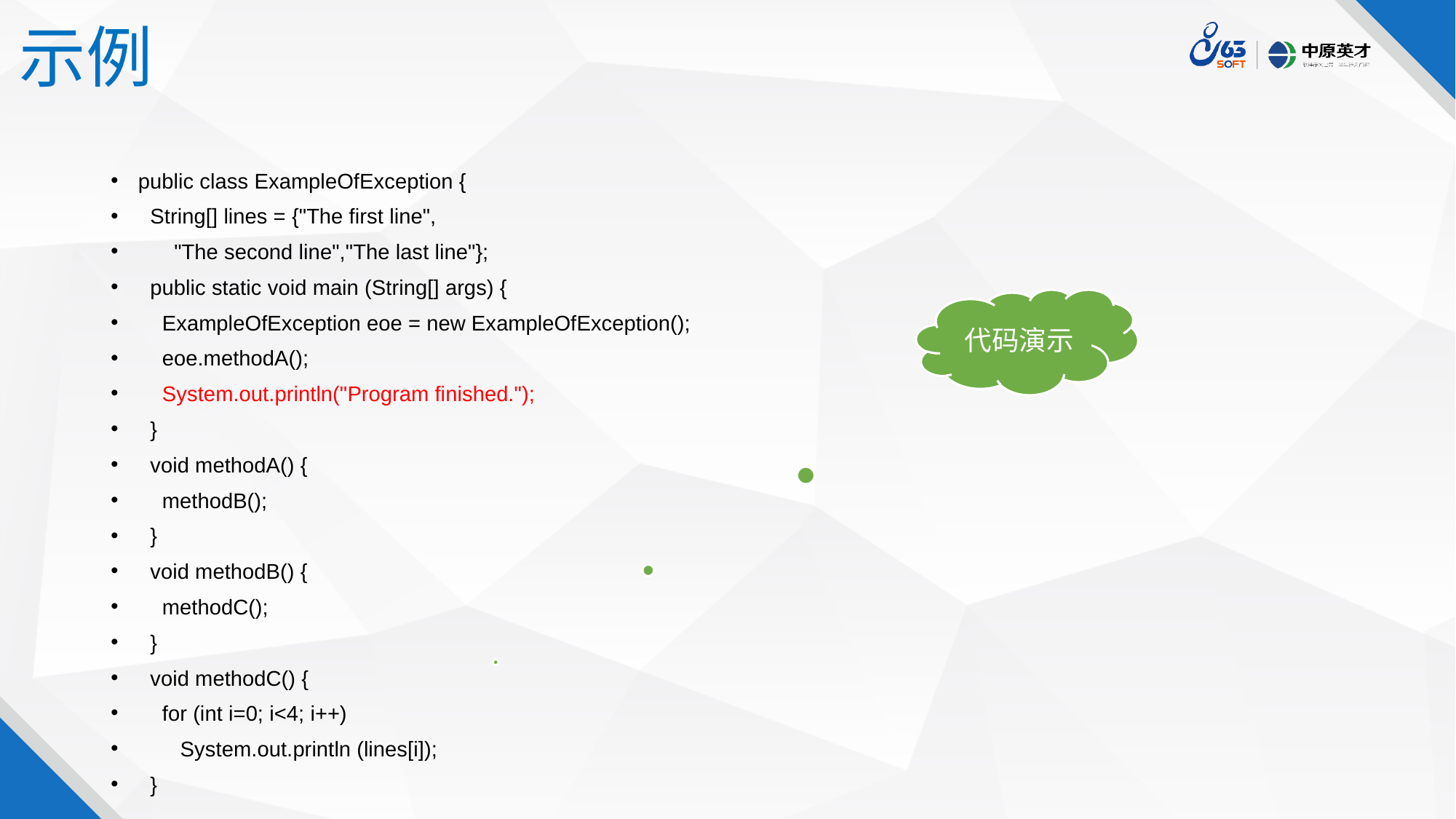

# 示例
public class ExampleOfException {
  String[] lines = {"The first line",
      "The second line","The last line"};
  public static void main (String[] args) {
    ExampleOfException eoe = new ExampleOfException();
    eoe.methodA();
    System.out.println("Program finished.");
  }
  void methodA() {
    methodB();
  }
  void methodB() {
    methodC();
  }
  void methodC() {
    for (int i=0; i<4; i++)
       System.out.println (lines[i]);
  }
代码演示